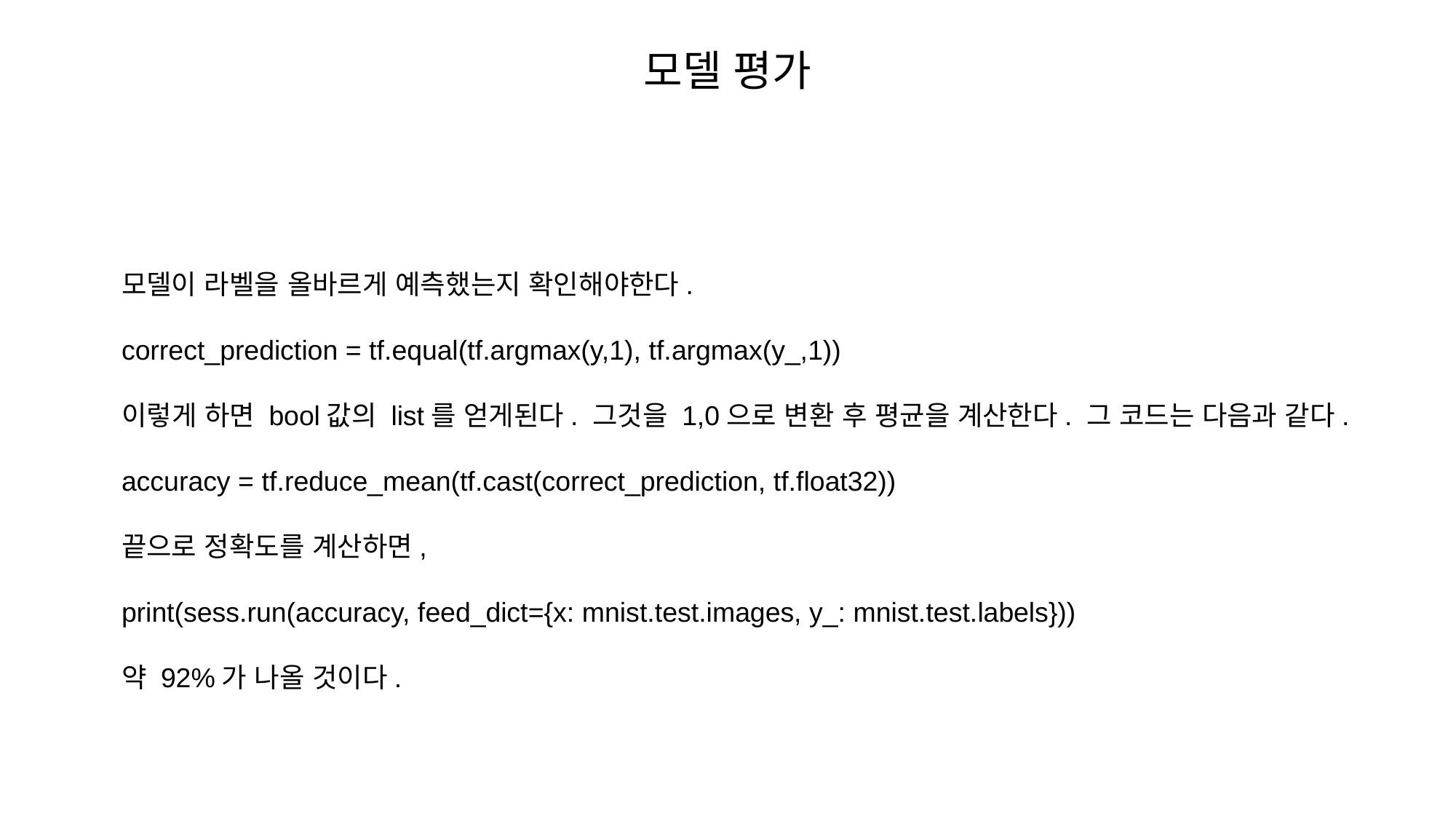

모델 평가
모델이 라벨을 올바르게 예측했는지 확인해야한다.
correct_prediction = tf.equal(tf.argmax(y,1), tf.argmax(y_,1))
이렇게 하면 bool값의 list를 얻게된다. 그것을 1,0으로 변환 후 평균을 계산한다. 그 코드는 다음과 같다.
accuracy = tf.reduce_mean(tf.cast(correct_prediction, tf.float32))
끝으로 정확도를 계산하면,
print(sess.run(accuracy, feed_dict={x: mnist.test.images, y_: mnist.test.labels}))
약 92%가 나올 것이다.